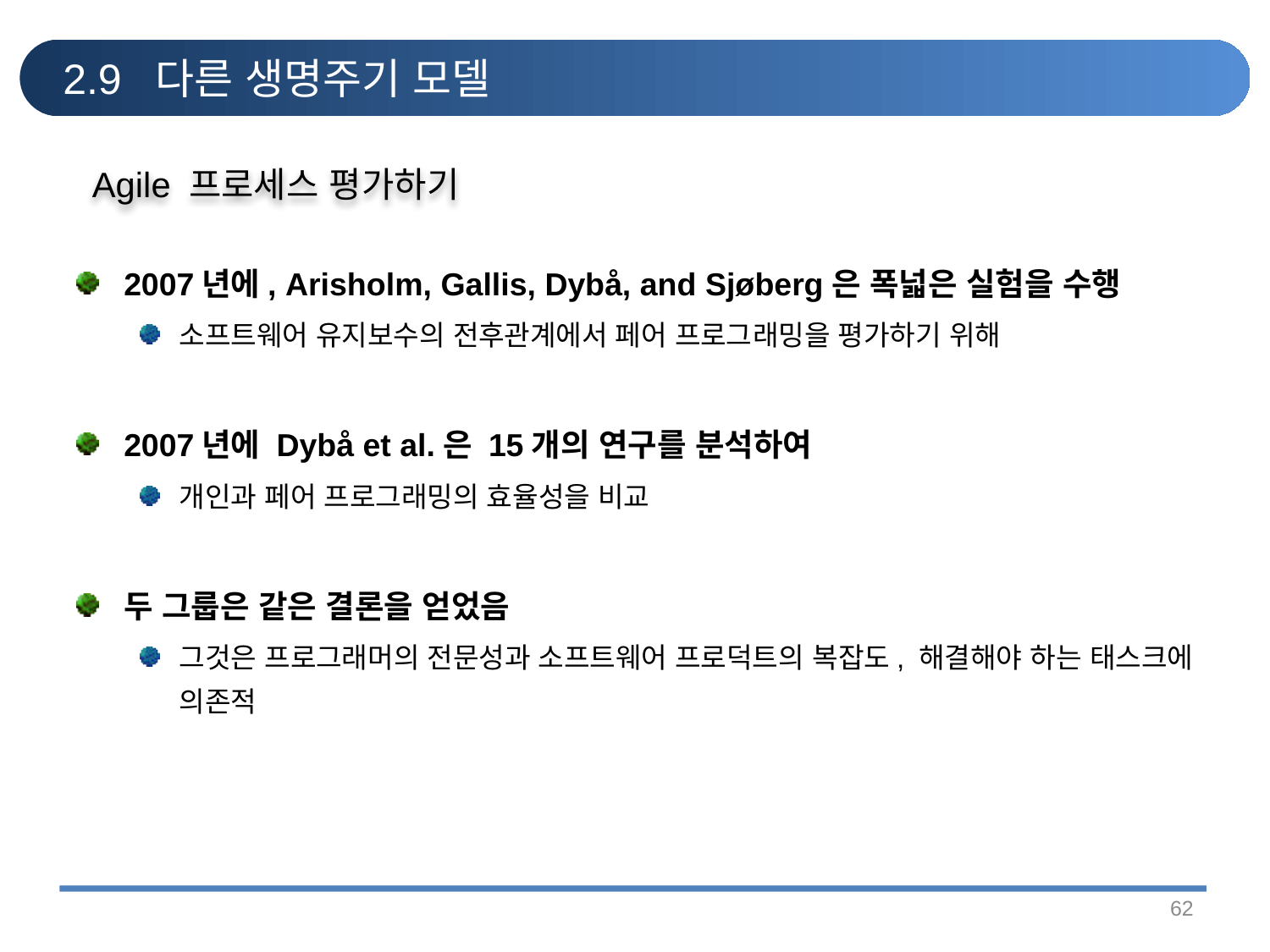

# 2.9  다른 생명주기 모델
Agile 프로세스 평가하기
2007년에, Arisholm, Gallis, Dybå, and Sjøberg은 폭넓은 실험을 수행
소프트웨어 유지보수의 전후관계에서 페어 프로그래밍을 평가하기 위해

2007년에 Dybå et al.은 15개의 연구를 분석하여
개인과 페어 프로그래밍의 효율성을 비교

두 그룹은 같은 결론을 얻었음
그것은 프로그래머의 전문성과 소프트웨어 프로덕트의 복잡도, 해결해야 하는 태스크에 의존적

62